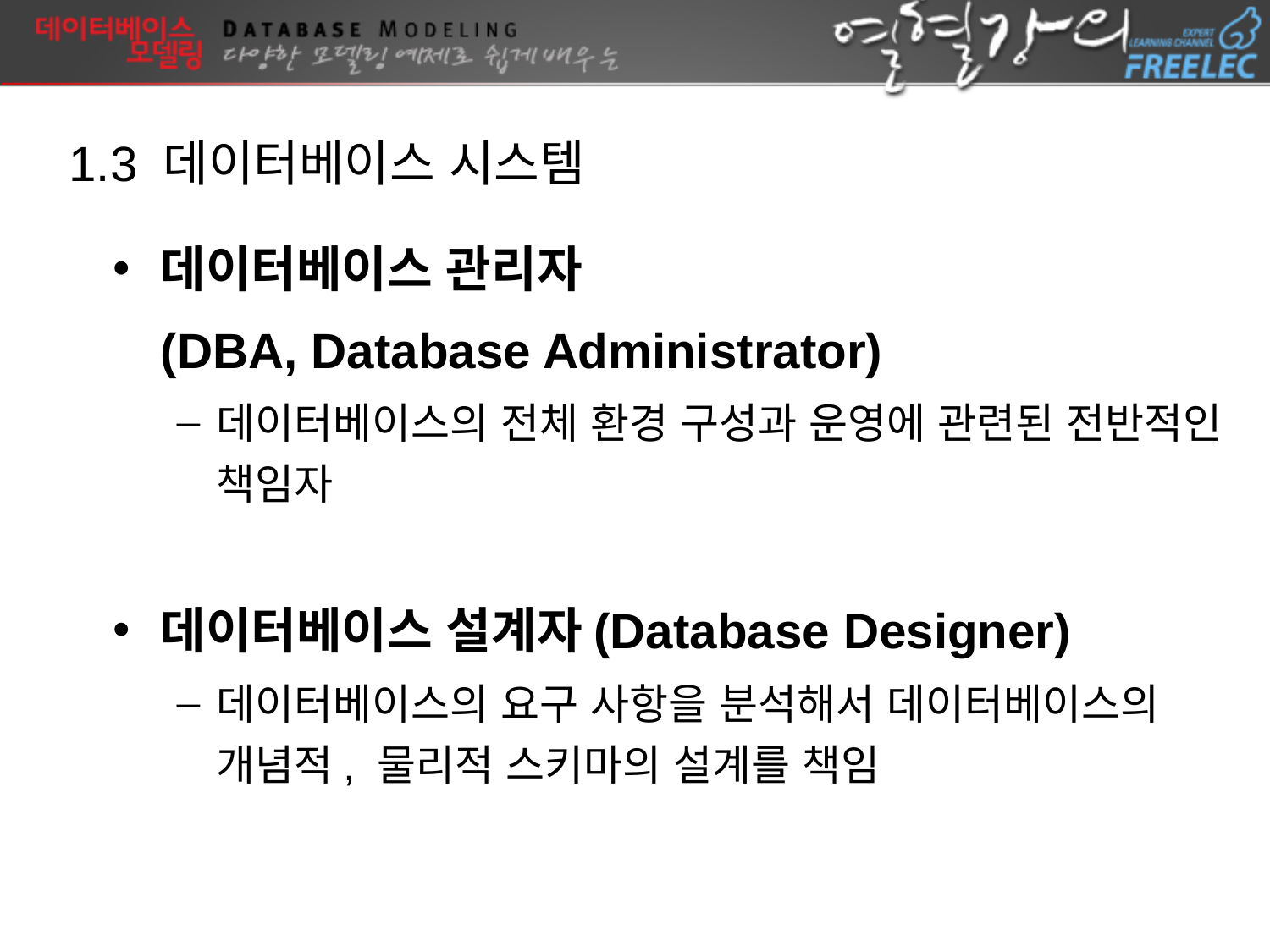

1.3 데이터베이스 시스템
데이터베이스 관리자
	(DBA, Database Administrator)
데이터베이스의 전체 환경 구성과 운영에 관련된 전반적인 책임자

데이터베이스 설계자(Database Designer)
데이터베이스의 요구 사항을 분석해서 데이터베이스의 개념적, 물리적 스키마의 설계를 책임